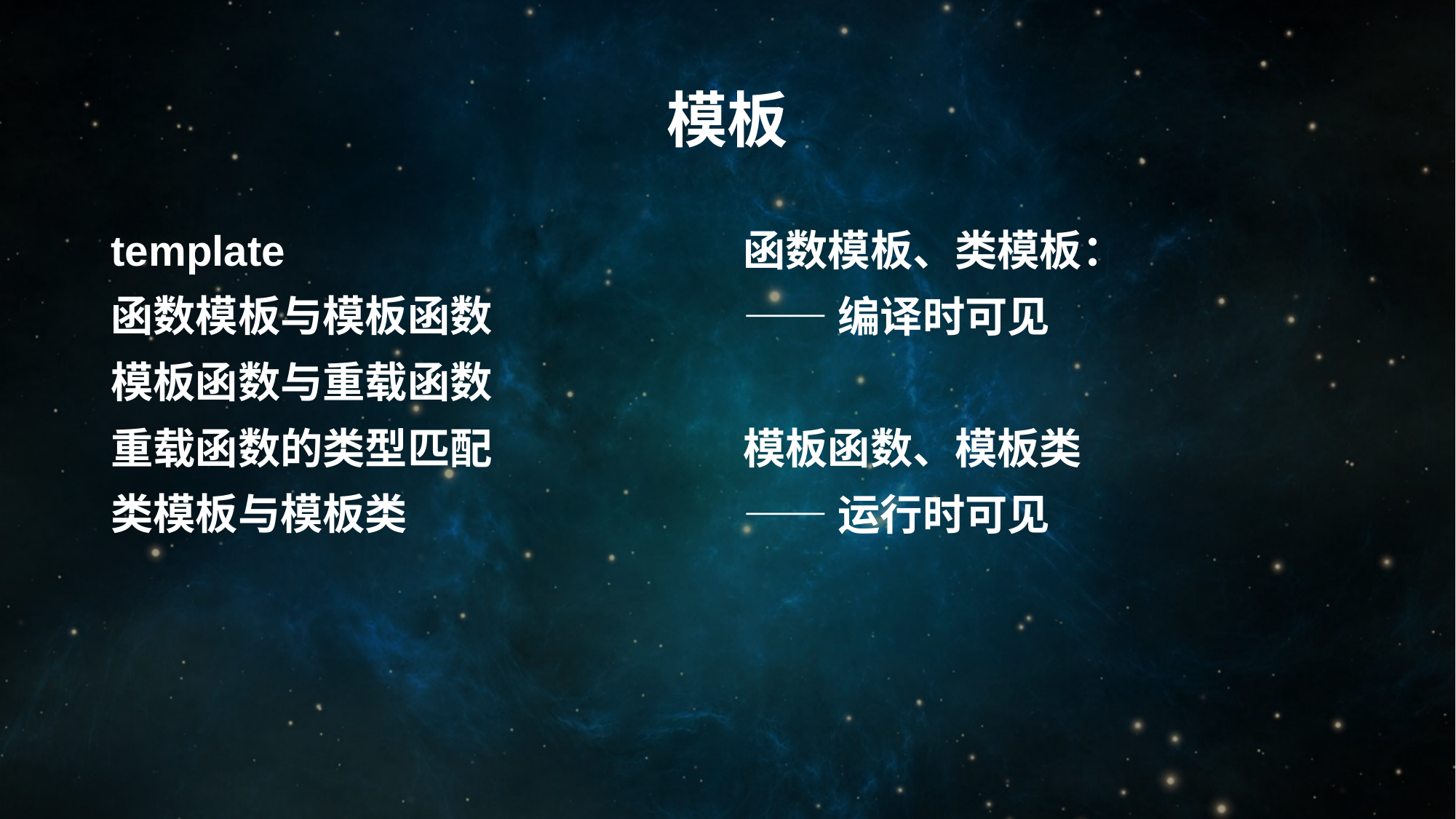

# 模板
template
函数模板与模板函数
模板函数与重载函数
重载函数的类型匹配
类模板与模板类
函数模板、类模板：
——编译时可见

模板函数、模板类
——运行时可见